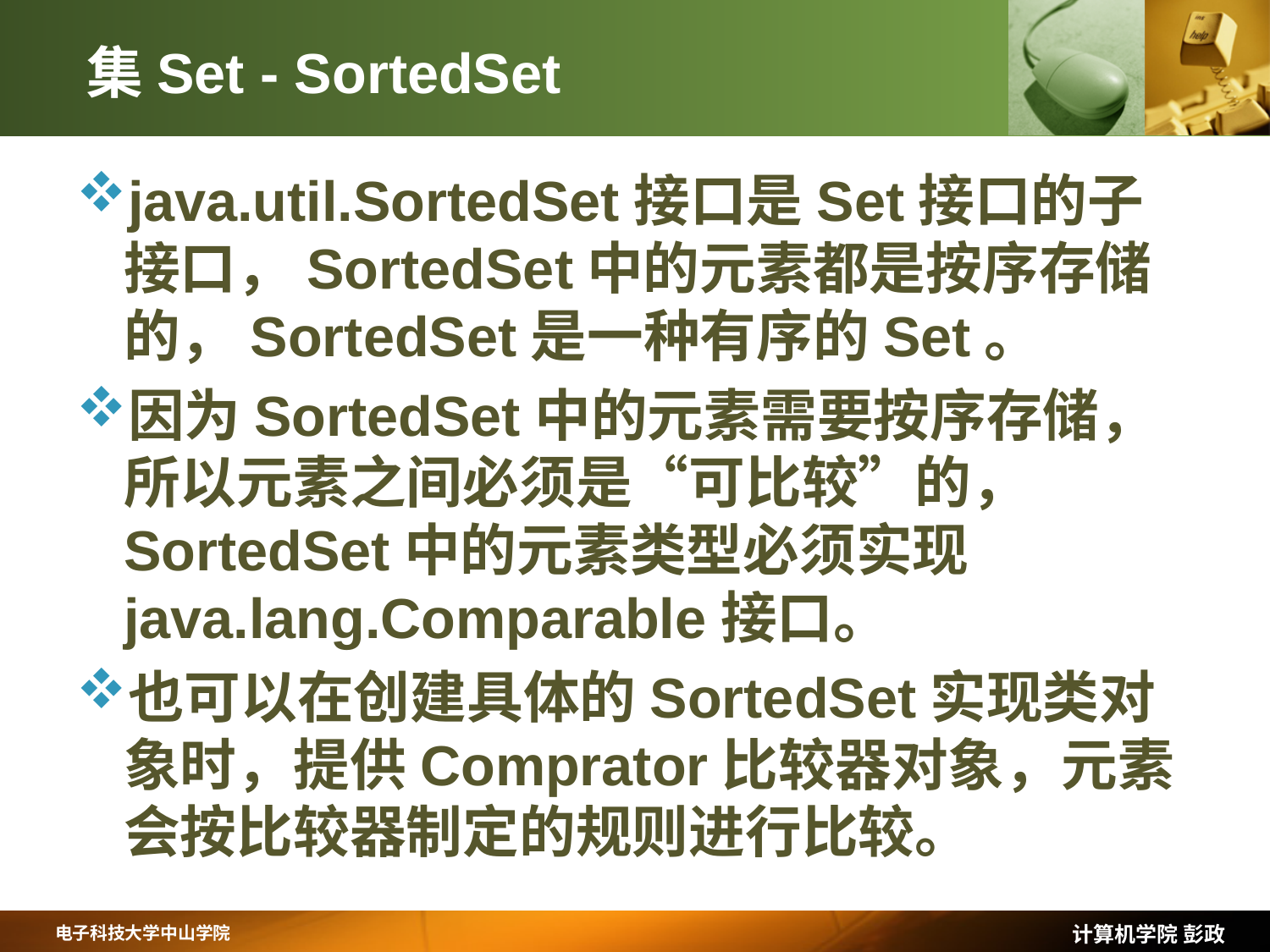

# 集Set - SortedSet
java.util.SortedSet接口是Set接口的子接口，SortedSet中的元素都是按序存储的，SortedSet是一种有序的Set。
因为SortedSet中的元素需要按序存储，所以元素之间必须是“可比较”的， SortedSet中的元素类型必须实现java.lang.Comparable接口。
也可以在创建具体的SortedSet实现类对象时，提供Comprator比较器对象，元素会按比较器制定的规则进行比较。
计算机学院 彭政
电子科技大学中山学院